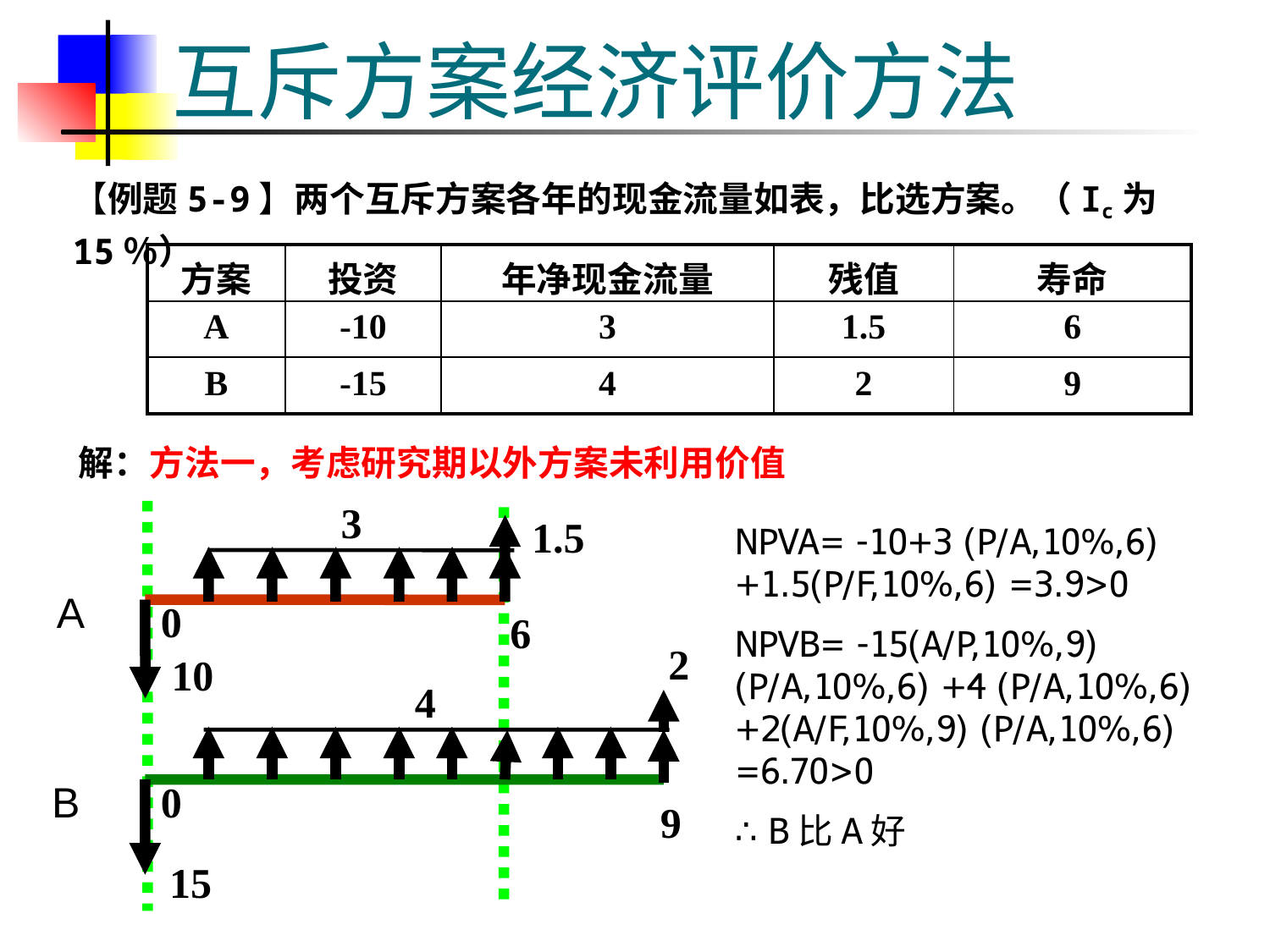

# 互斥方案经济评价方法
【例题5-9】两个互斥方案各年的现金流量如表，比选方案。（Ic为15％）
| 方案 | 投资 | 年净现金流量 | 残值 | 寿命 |
| --- | --- | --- | --- | --- |
| A | -10 | 3 | 1.5 | 6 |
| B | -15 | 4 | 2 | 9 |
解：方法一，考虑研究期以外方案未利用价值
3
1.5

A
0

6
2
10
4

B
0

9
15

NPVA= -10+3 (P/A,10%,6) +1.5(P/F,10%,6) =3.9>0
NPVB= -15(A/P,10%,9) (P/A,10%,6) +4 (P/A,10%,6) +2(A/F,10%,9) (P/A,10%,6) =6.70>0
∴ B比A好
47